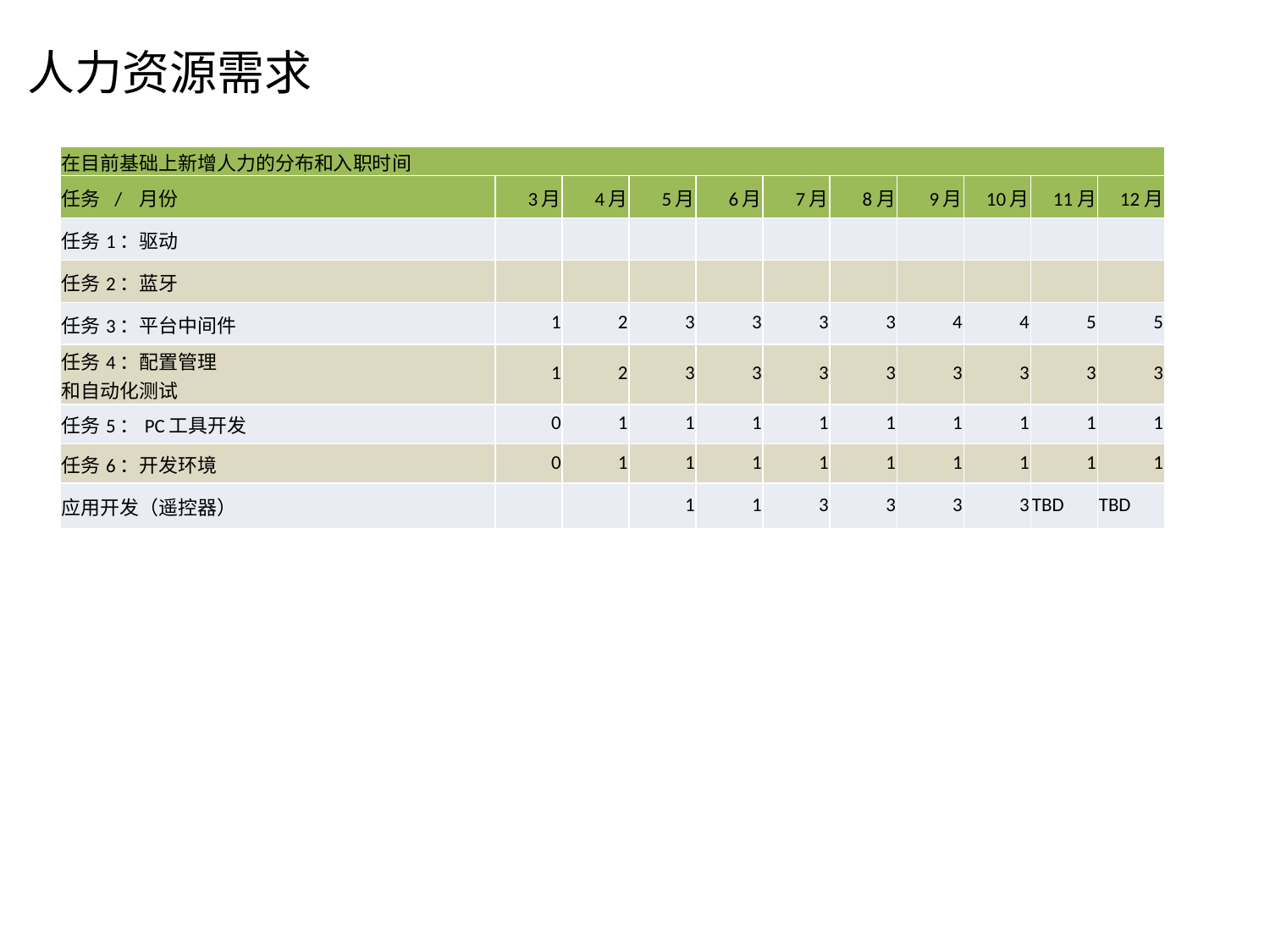

# 人力资源需求
| 在目前基础上新增人力的分布和入职时间 |  |  |  |  |  |  |  |  |  |  |
| --- | --- | --- | --- | --- | --- | --- | --- | --- | --- | --- |
| 任务 / 月份 | 3月 | 4月 | 5月 | 6月 | 7月 | 8月 | 9月 | 10月 | 11月 | 12月 |
| 任务1：驱动 |  |  |  |  |  |  |  |  |  |  |
| 任务2：蓝牙 |  |  |  |  |  |  |  |  |  |  |
| 任务3：平台中间件 | 1 | 2 | 3 | 3 | 3 | 3 | 4 | 4 | 5 | 5 |
| 任务4：配置管理 和自动化测试 | 1 | 2 | 3 | 3 | 3 | 3 | 3 | 3 | 3 | 3 |
| 任务5：PC工具开发 | 0 | 1 | 1 | 1 | 1 | 1 | 1 | 1 | 1 | 1 |
| 任务6：开发环境 | 0 | 1 | 1 | 1 | 1 | 1 | 1 | 1 | 1 | 1 |
| 应用开发（遥控器） |  |  | 1 | 1 | 3 | 3 | 3 | 3 | TBD | TBD |